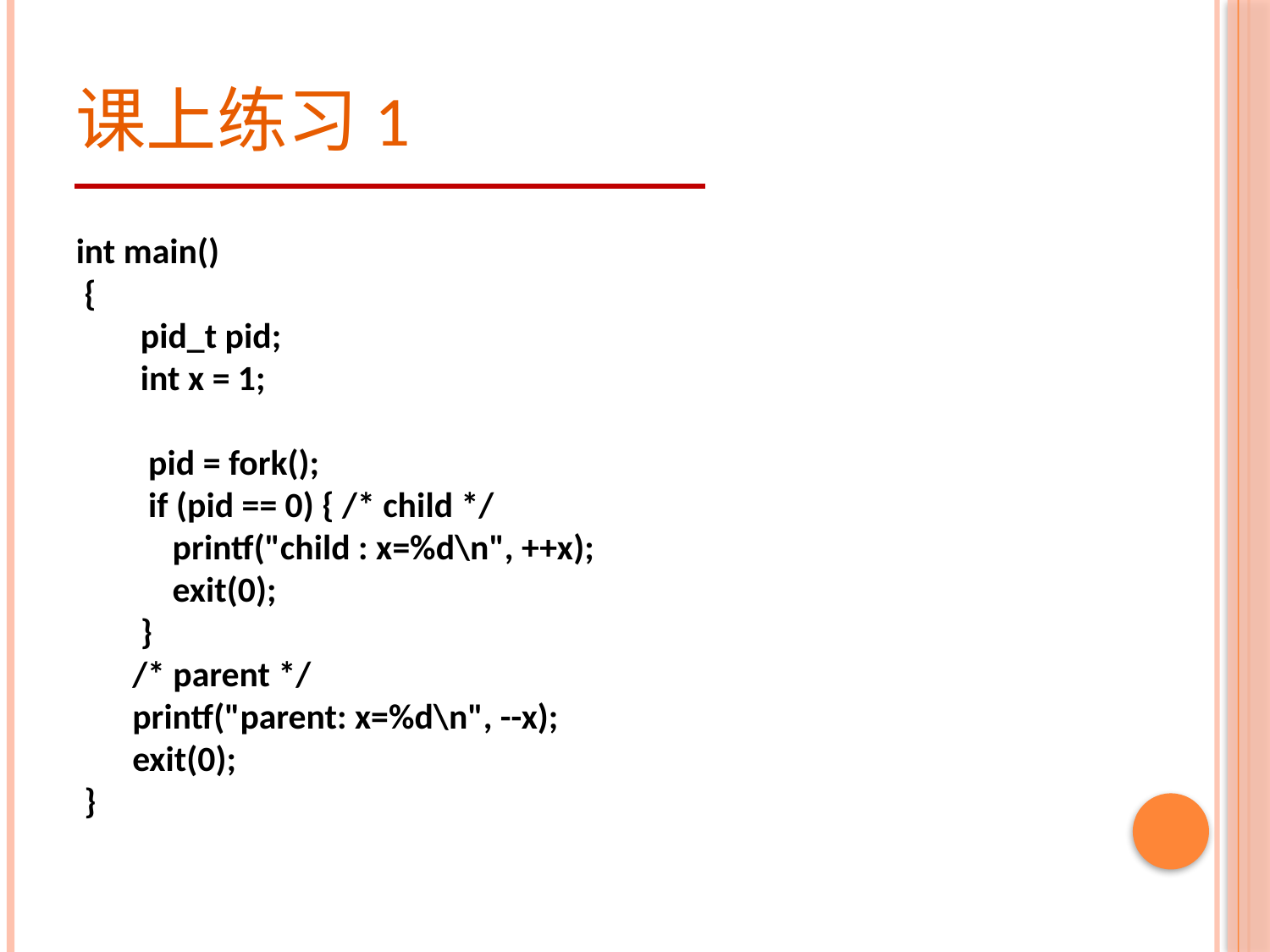

# 课上练习1
int main()
 {
        pid_t pid;
        int x = 1;

         pid = fork();
         if (pid == 0) { /* child */
            printf("child : x=%d\n", ++x);
            exit(0);
        }
       /* parent */
       printf("parent: x=%d\n", --x);
       exit(0);
 }